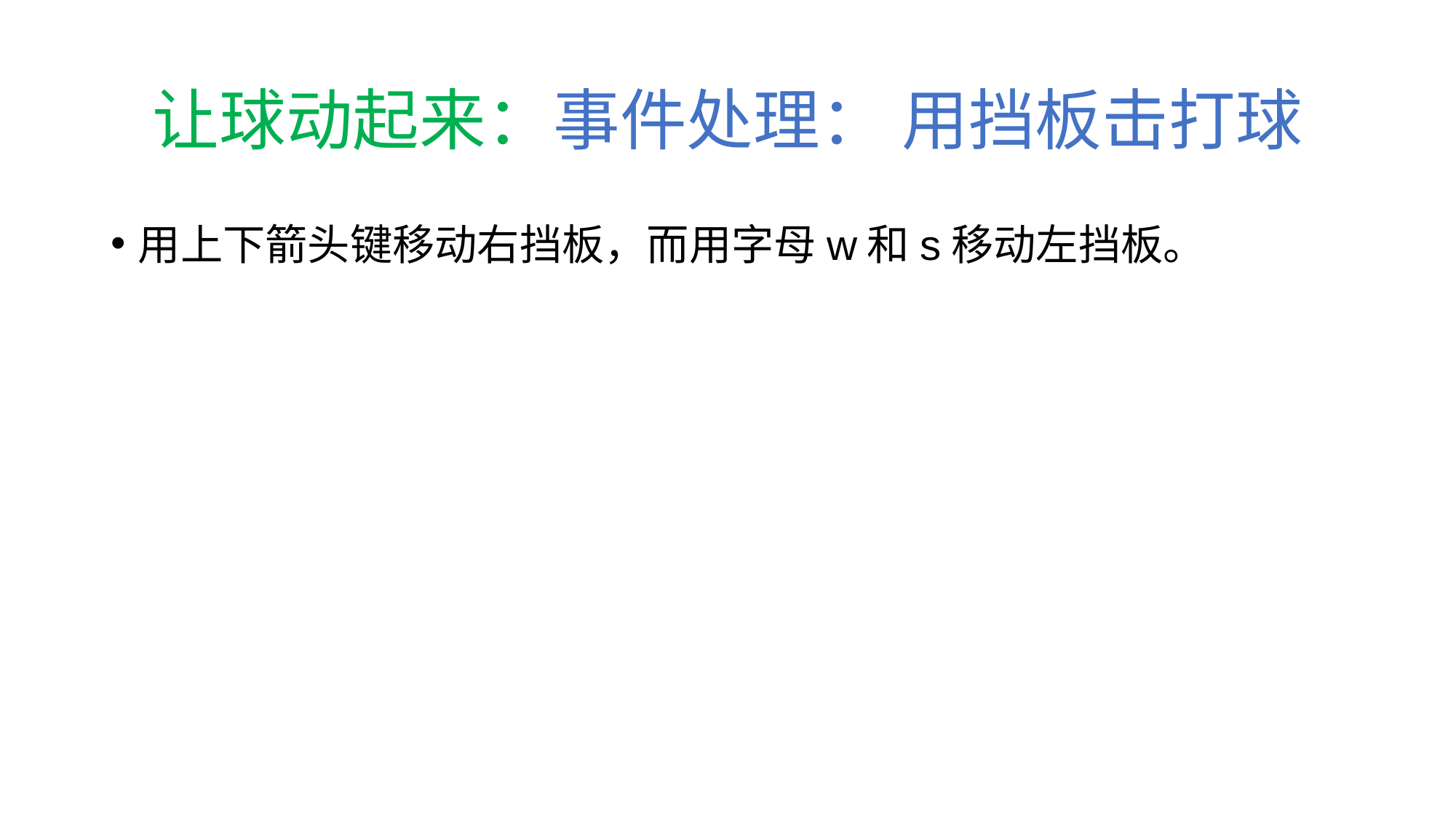

# 让球动起来：事件处理： 用挡板击打球
用上下箭头键移动右挡板，而用字母w和s移动左挡板。